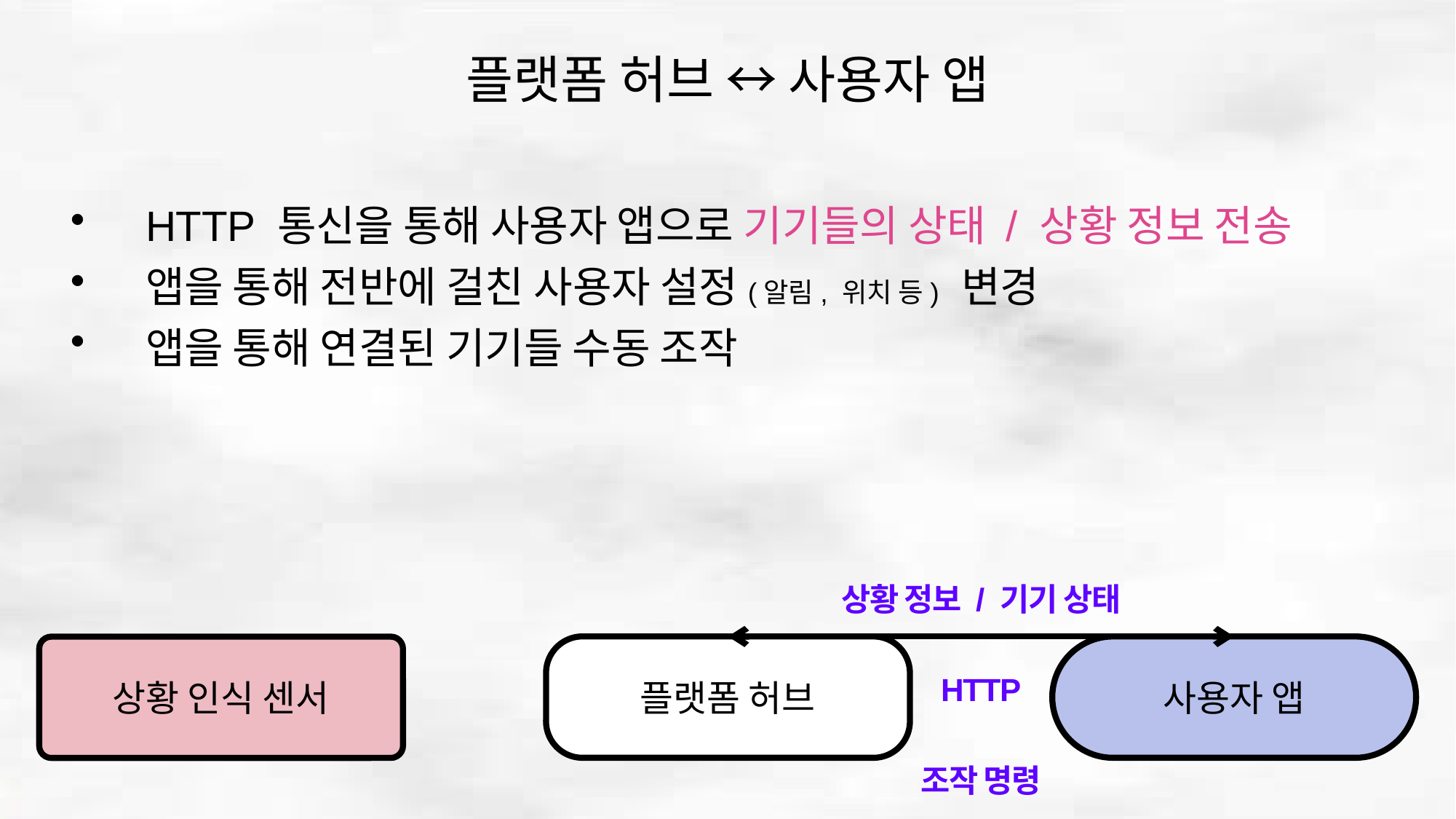

플랫폼 허브 ↔️ 사용자 앱
HTTP 통신을 통해 사용자 앱으로 기기들의 상태 / 상황 정보 전송
앱을 통해 전반에 걸친 사용자 설정(알림, 위치 등) 변경
앱을 통해 연결된 기기들 수동 조작
상황 정보 / 기기 상태
플랫폼 허브
사용자 앱
상황 인식 센서
HTTP
조작 명령